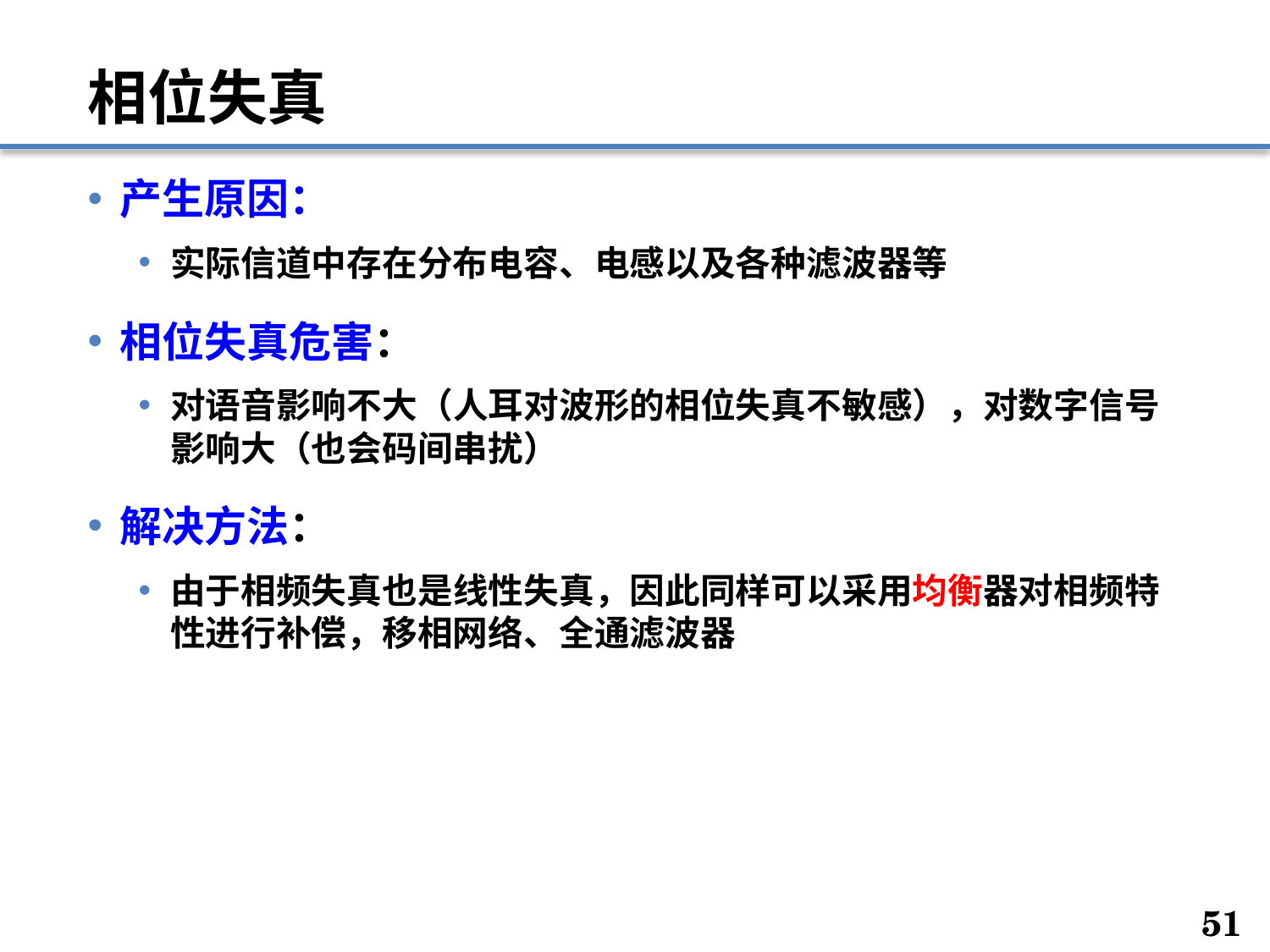

# 相位失真
产生原因：
实际信道中存在分布电容、电感以及各种滤波器等
相位失真危害：
对语音影响不大（人耳对波形的相位失真不敏感），对数字信号影响大（也会码间串扰）
解决方法：
由于相频失真也是线性失真，因此同样可以采用均衡器对相频特性进行补偿，移相网络、全通滤波器
51